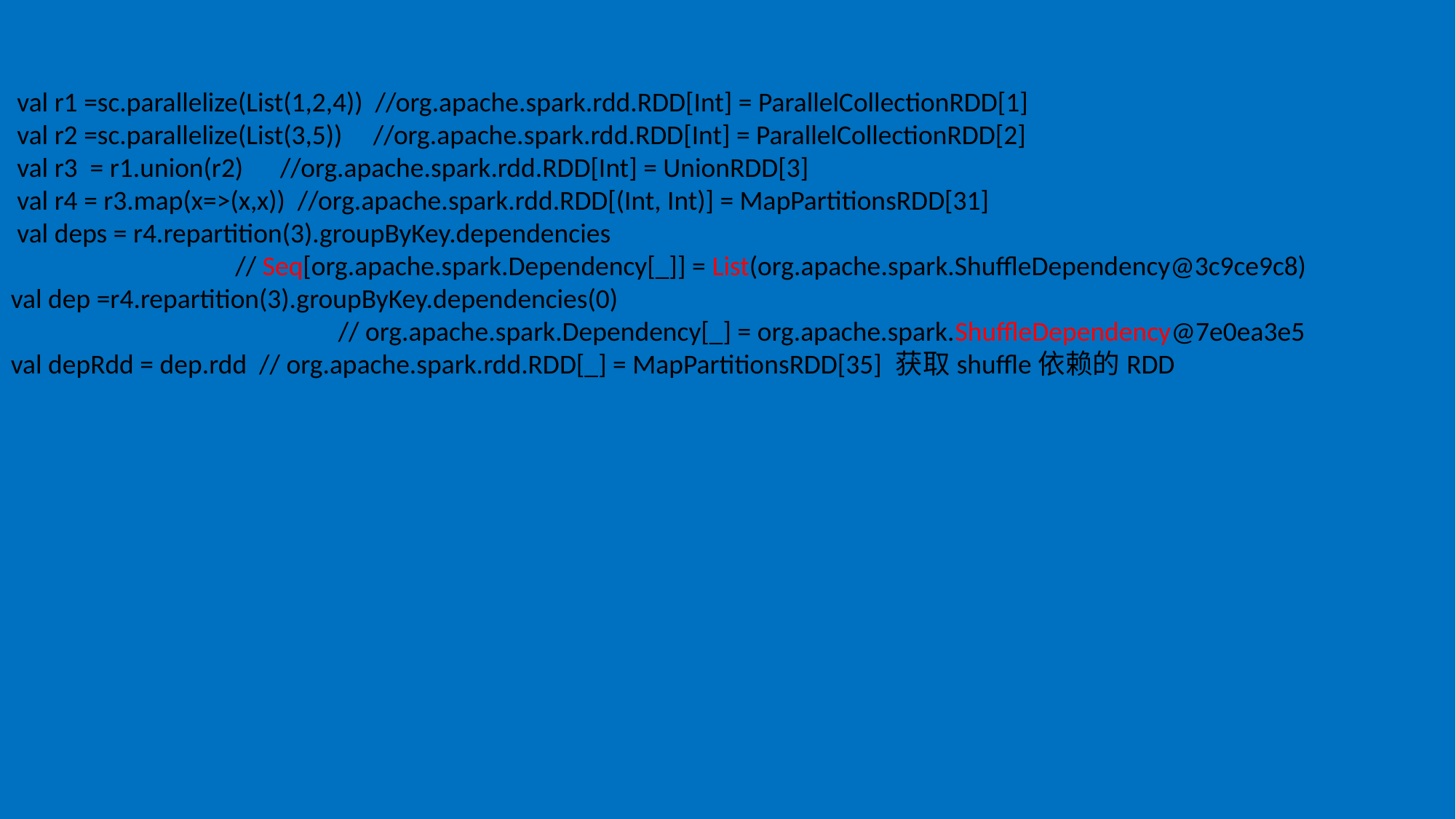

val r1 =sc.parallelize(List(1,2,4))  //org.apache.spark.rdd.RDD[Int] = ParallelCollectionRDD[1]
 val r2 =sc.parallelize(List(3,5))     //org.apache.spark.rdd.RDD[Int] = ParallelCollectionRDD[2]
 val r3  = r1.union(r2)      //org.apache.spark.rdd.RDD[Int] = UnionRDD[3]
 val r4 = r3.map(x=>(x,x))  //org.apache.spark.rdd.RDD[(Int, Int)] = MapPartitionsRDD[31]
 val deps = r4.repartition(3).groupByKey.dependencies
		 // Seq[org.apache.spark.Dependency[_]] = List(org.apache.spark.ShuffleDependency@3c9ce9c8)
val dep =r4.repartition(3).groupByKey.dependencies(0)
			// org.apache.spark.Dependency[_] = org.apache.spark.ShuffleDependency@7e0ea3e5
val depRdd = dep.rdd  // org.apache.spark.rdd.RDD[_] = MapPartitionsRDD[35] 获取shuffle依赖的RDD